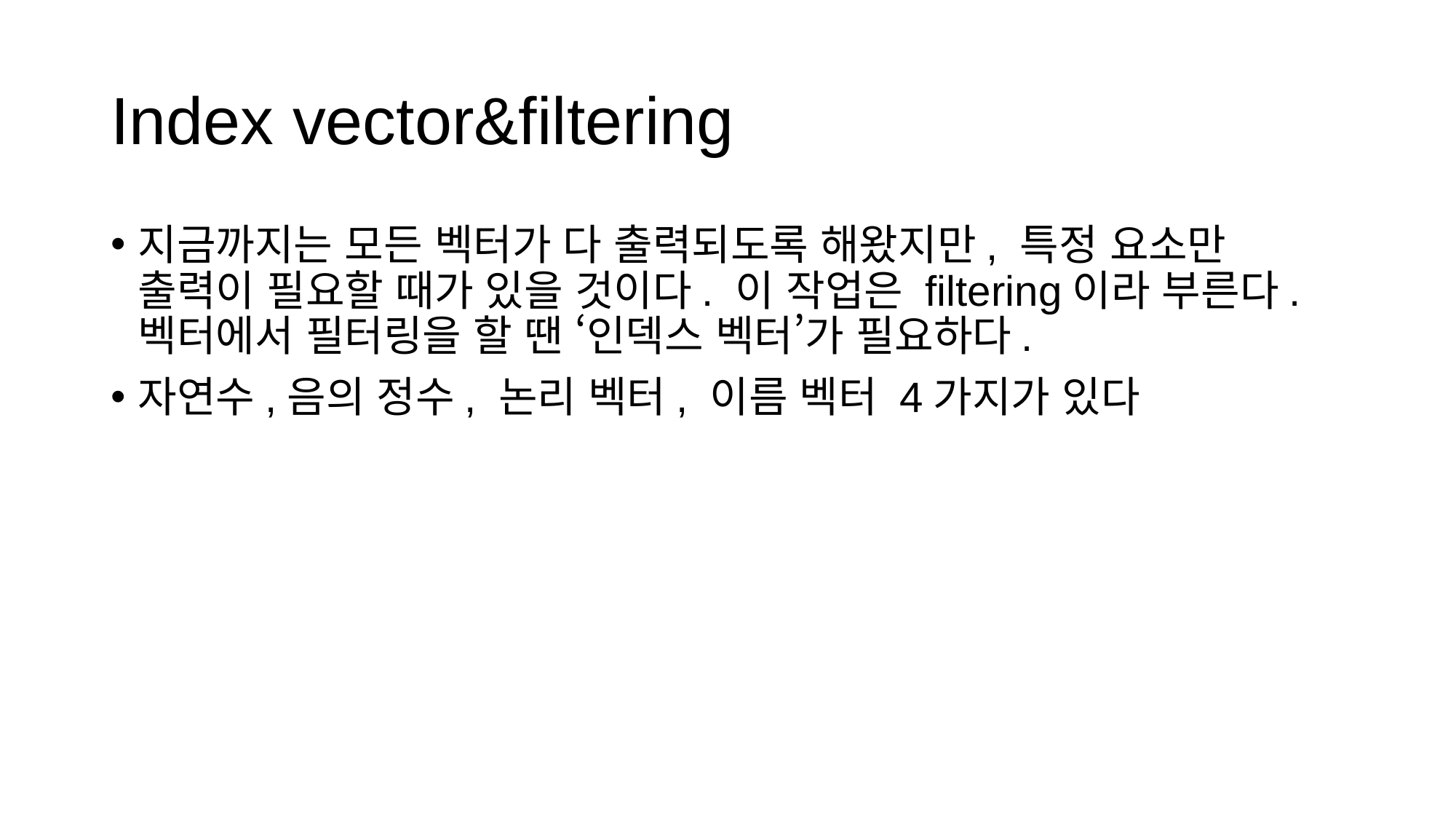

# Index vector&filtering
지금까지는 모든 벡터가 다 출력되도록 해왔지만, 특정 요소만 출력이 필요할 때가 있을 것이다. 이 작업은 filtering이라 부른다.  벡터에서 필터링을 할 땐 ‘인덱스 벡터’가 필요하다.
자연수,음의 정수, 논리 벡터, 이름 벡터 4가지가 있다